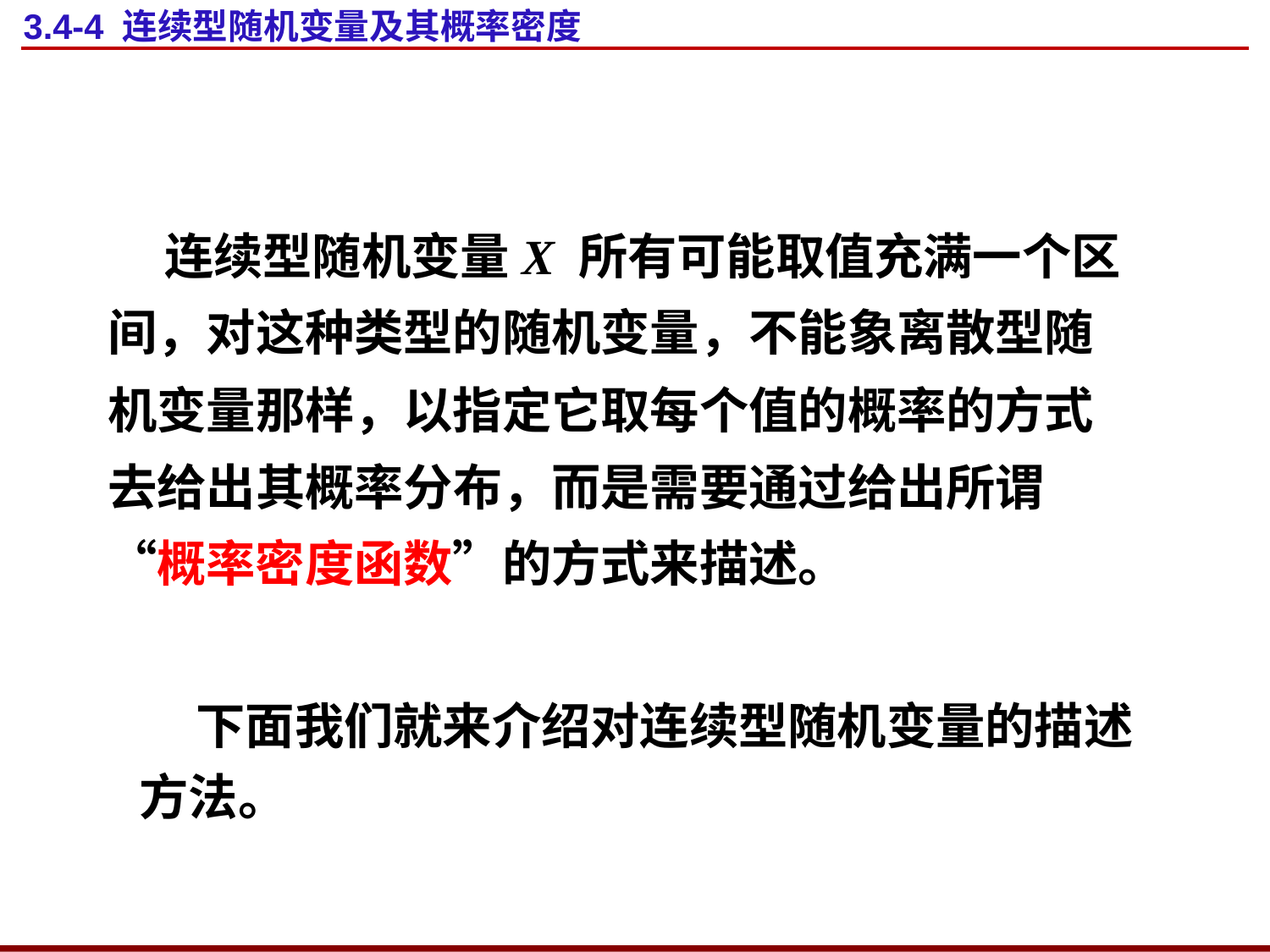

# 3.4-4 连续型随机变量及其概率密度

    连续型随机变量X 所有可能取值充满一个区间，对这种类型的随机变量，不能象离散型随机变量那样，以指定它取每个值的概率的方式去给出其概率分布，而是需要通过给出所谓“概率密度函数”的方式来描述。
    下面我们就来介绍对连续型随机变量的描述方法。